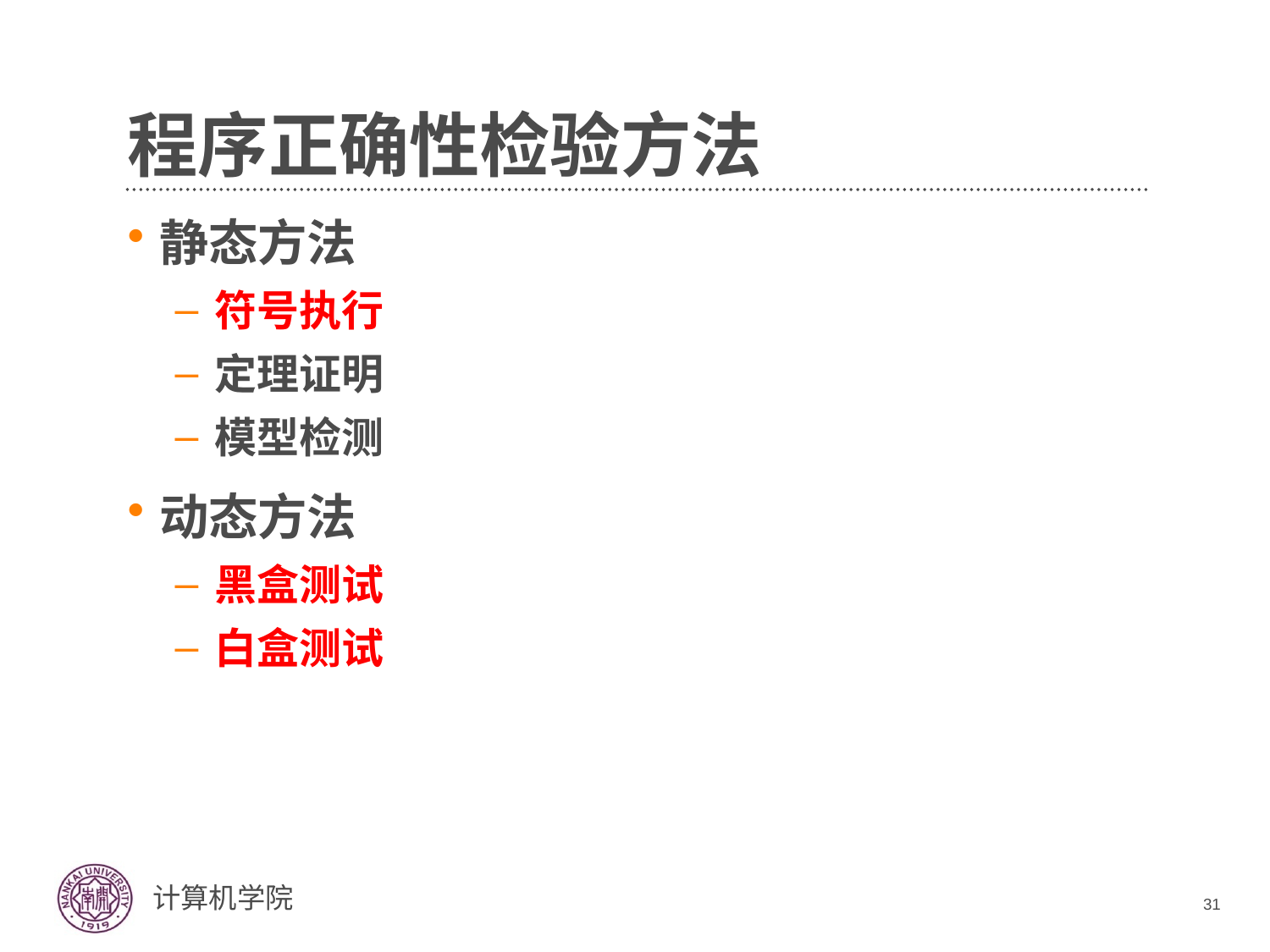

# 程序正确性检验方法
静态方法
符号执行
定理证明
模型检测
动态方法
黑盒测试
白盒测试

31